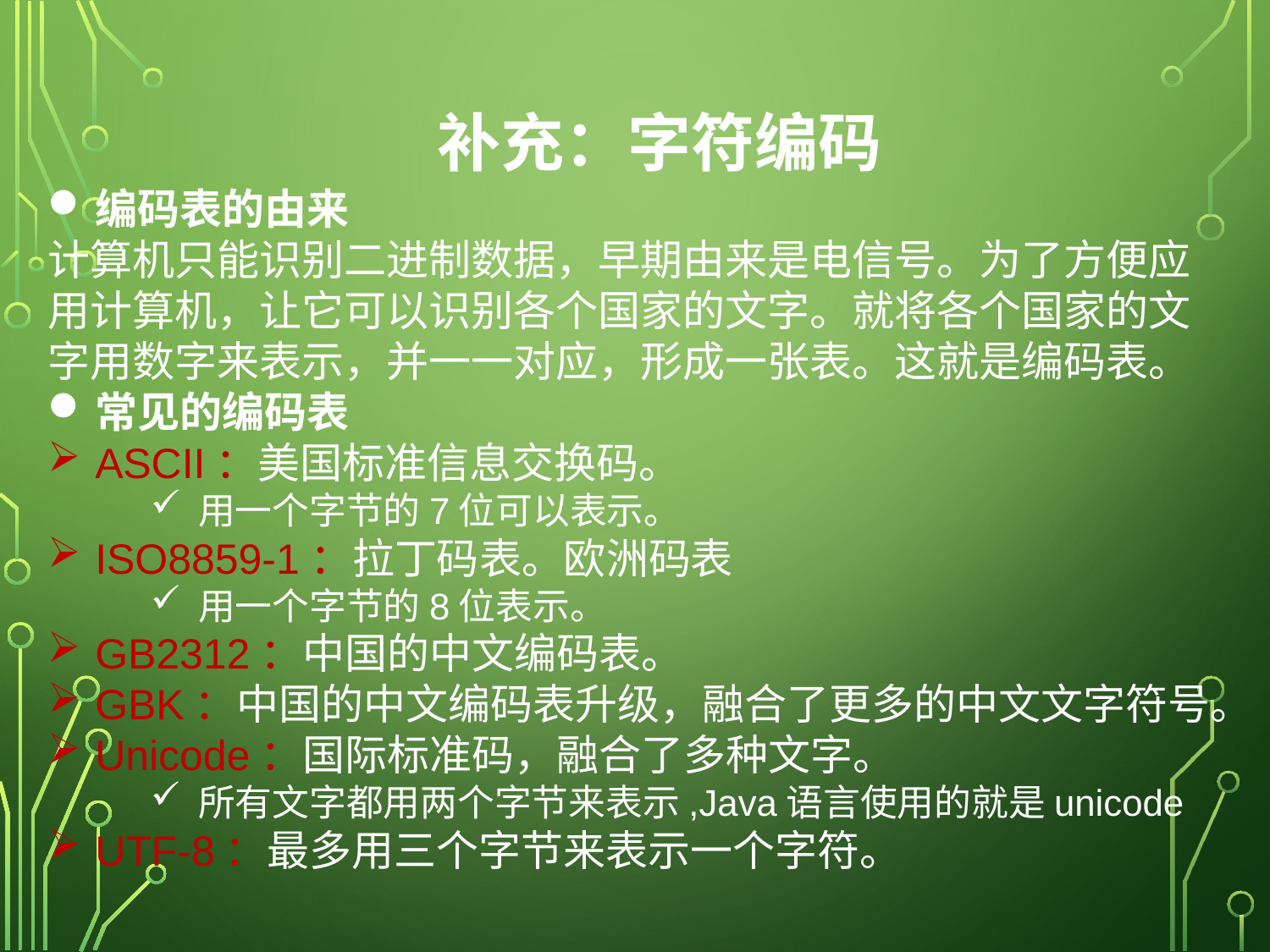

补充：字符编码
编码表的由来
计算机只能识别二进制数据，早期由来是电信号。为了方便应用计算机，让它可以识别各个国家的文字。就将各个国家的文字用数字来表示，并一一对应，形成一张表。这就是编码表。
常见的编码表
ASCII：美国标准信息交换码。
用一个字节的7位可以表示。
ISO8859-1：拉丁码表。欧洲码表
用一个字节的8位表示。
GB2312：中国的中文编码表。
GBK：中国的中文编码表升级，融合了更多的中文文字符号。
Unicode：国际标准码，融合了多种文字。
所有文字都用两个字节来表示,Java语言使用的就是unicode
UTF-8：最多用三个字节来表示一个字符。